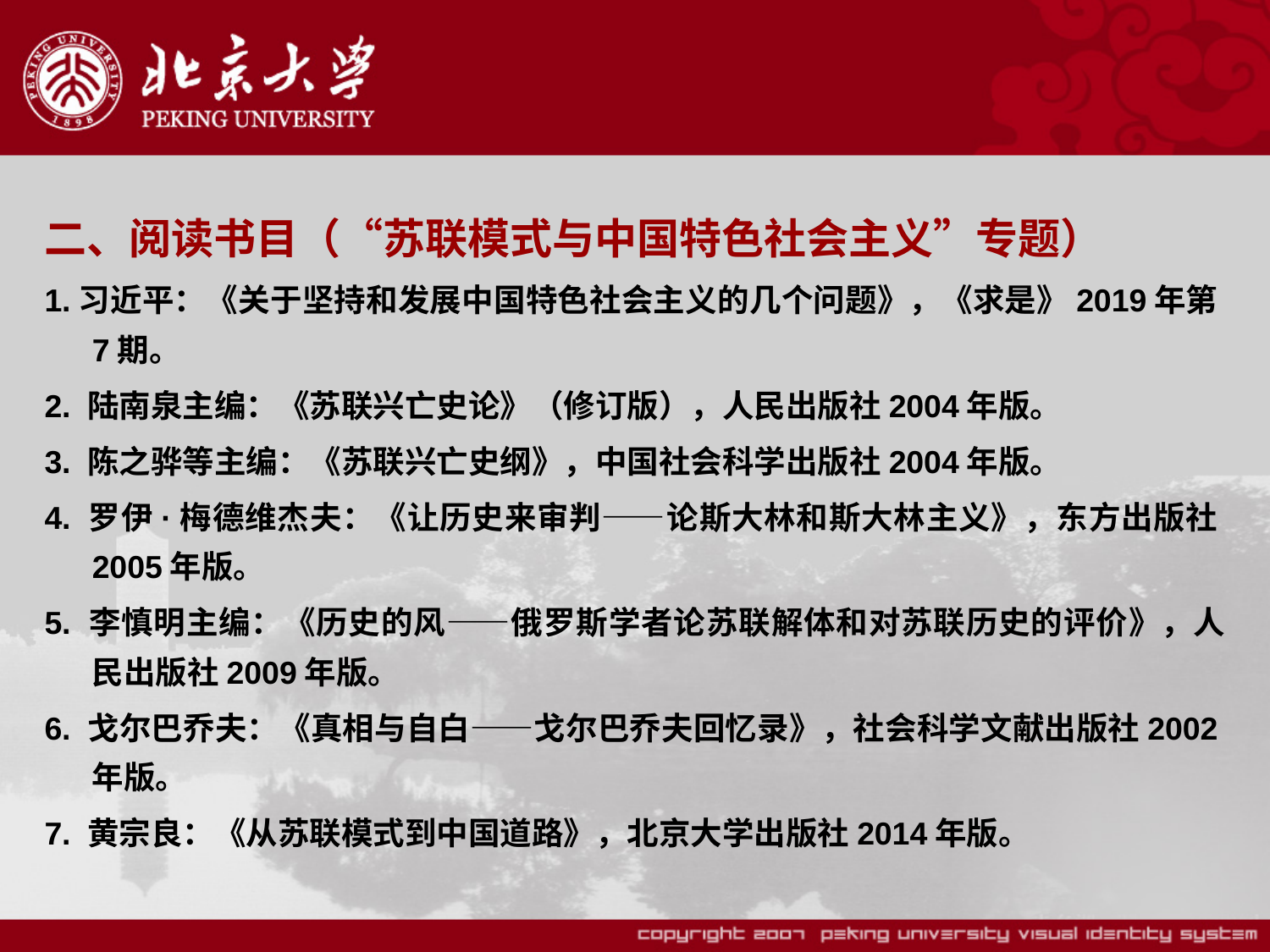

二、阅读书目（“苏联模式与中国特色社会主义”专题）
1.习近平：《关于坚持和发展中国特色社会主义的几个问题》，《求是》2019年第7期。
2. 陆南泉主编：《苏联兴亡史论》（修订版），人民出版社2004年版。
3. 陈之骅等主编：《苏联兴亡史纲》，中国社会科学出版社2004年版。
4. 罗伊·梅德维杰夫：《让历史来审判——论斯大林和斯大林主义》，东方出版社2005年版。
5. 李慎明主编：《历史的风——俄罗斯学者论苏联解体和对苏联历史的评价》，人民出版社2009年版。
6. 戈尔巴乔夫：《真相与自白——戈尔巴乔夫回忆录》，社会科学文献出版社2002年版。
7. 黄宗良：《从苏联模式到中国道路》，北京大学出版社2014年版。